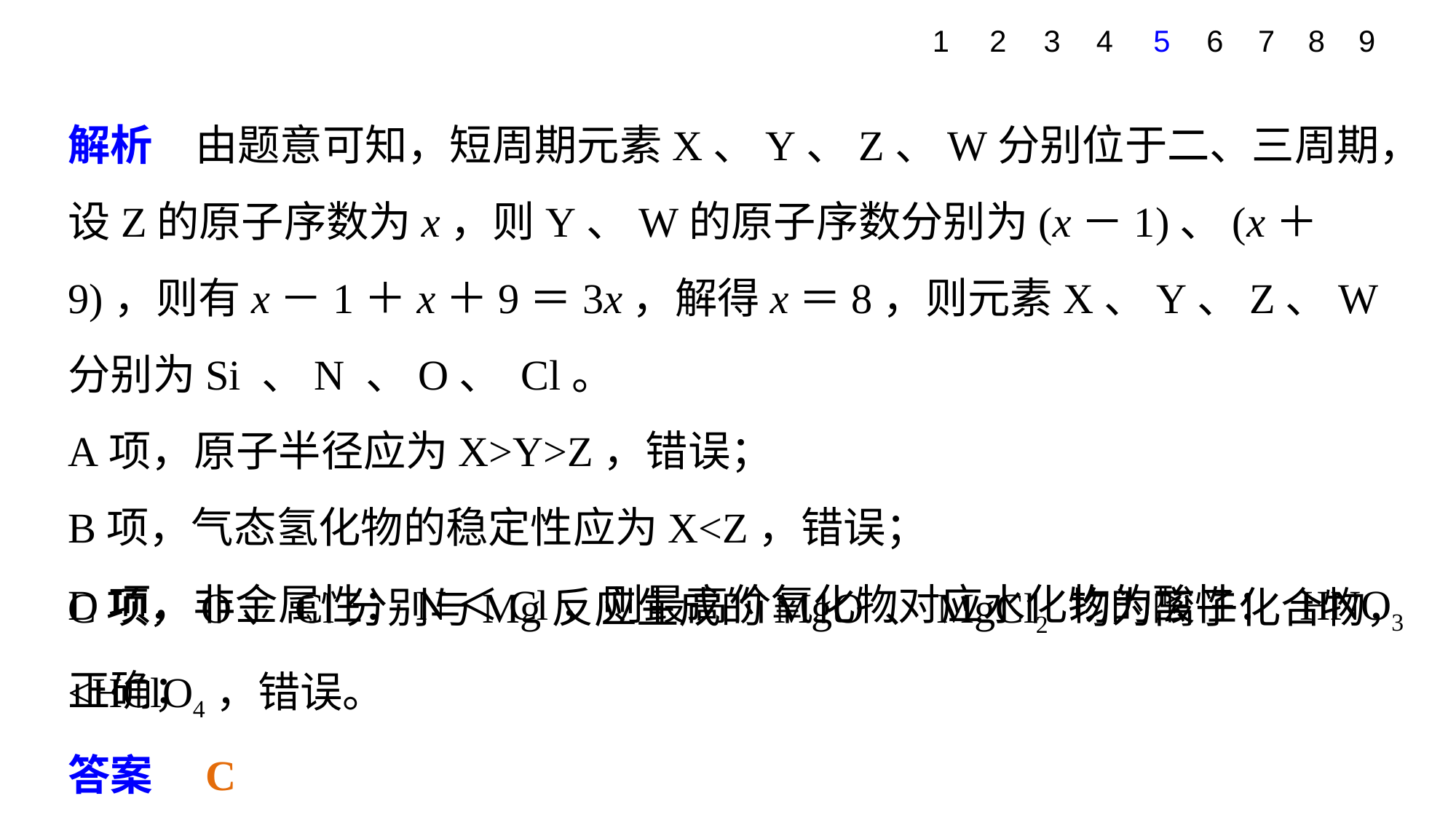

6
7
8
9
1
2
3
4
5
解析　由题意可知，短周期元素X、Y、Z、W分别位于二、三周期，设Z的原子序数为x，则Y、W的原子序数分别为(x－1)、(x＋9)，则有x－1＋x＋9＝3x，解得x＝8，则元素X、Y、Z、W分别为Si 、N 、O、 Cl。
A项，原子半径应为X>Y>Z，错误；
B项，气态氢化物的稳定性应为X<Z，错误；
C项，O、Cl分别与Mg反应生成的MgO 、MgCl2 均为离子化合物，正确；
D项，非金属性：N＜Cl，则最高价氧化物对应水化物的酸性： HNO3 <HClO4，错误。
答案　C